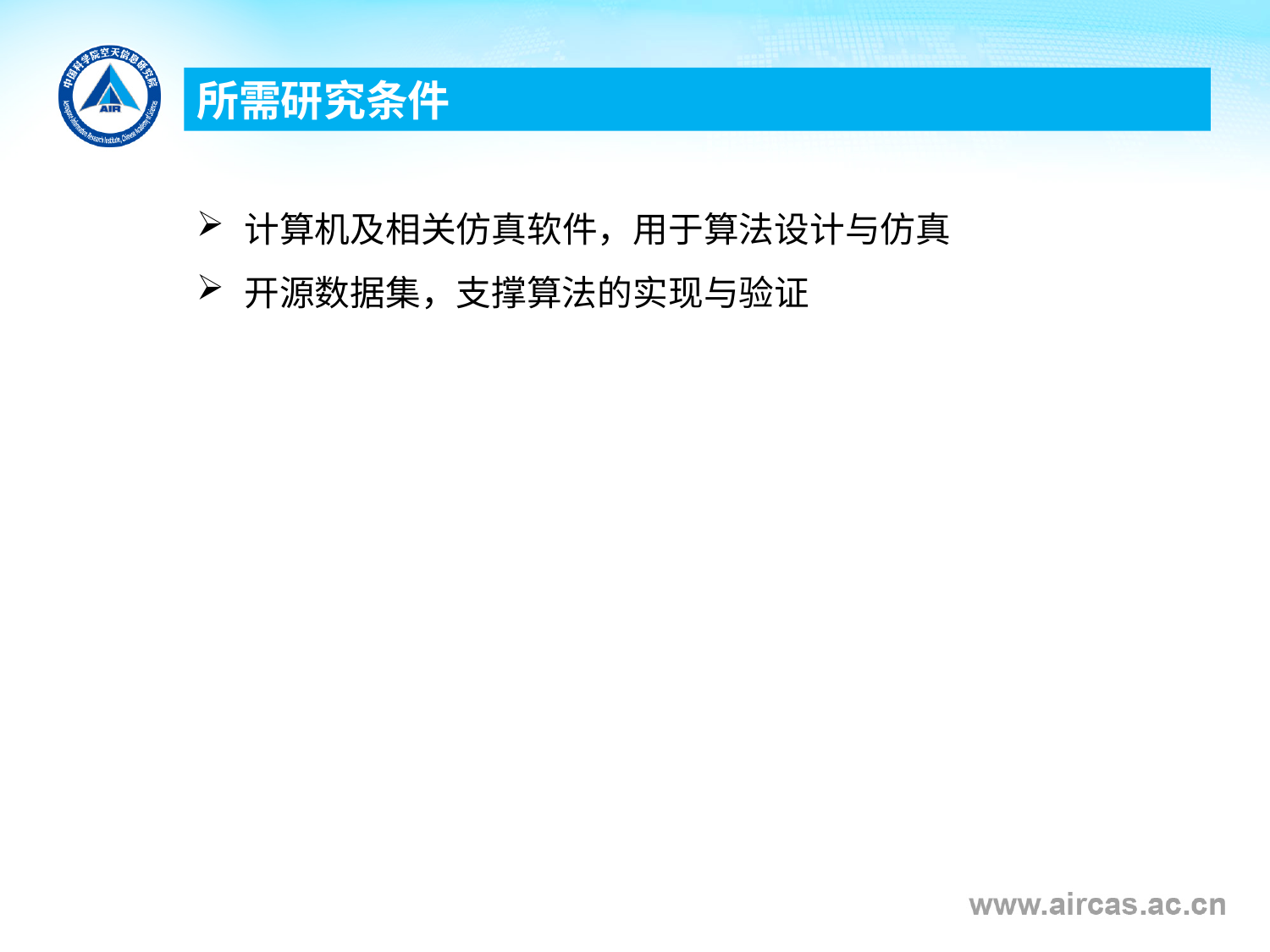

所需研究条件
计算机及相关仿真软件，用于算法设计与仿真
开源数据集，支撑算法的实现与验证

27